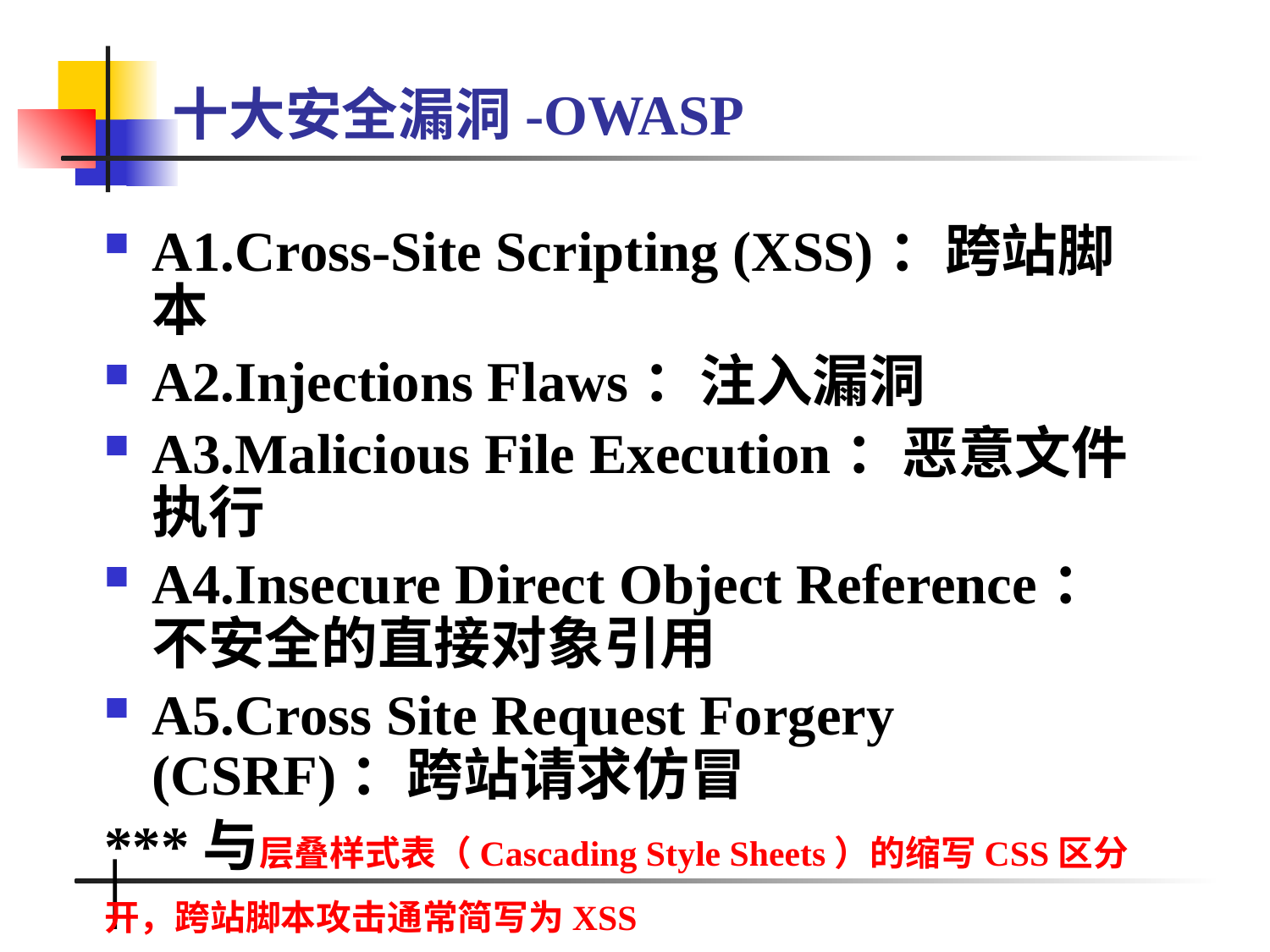

# 十大安全漏洞-OWASP
A1.Cross-Site Scripting (XSS)：跨站脚本
A2.Injections Flaws：注入漏洞
A3.Malicious File Execution：恶意文件执行
A4.Insecure Direct Object Reference：不安全的直接对象引用
A5.Cross Site Request Forgery (CSRF)：跨站请求仿冒
***与层叠样式表（Cascading Style Sheets）的缩写CSS区分开，跨站脚本攻击通常简写为XSS